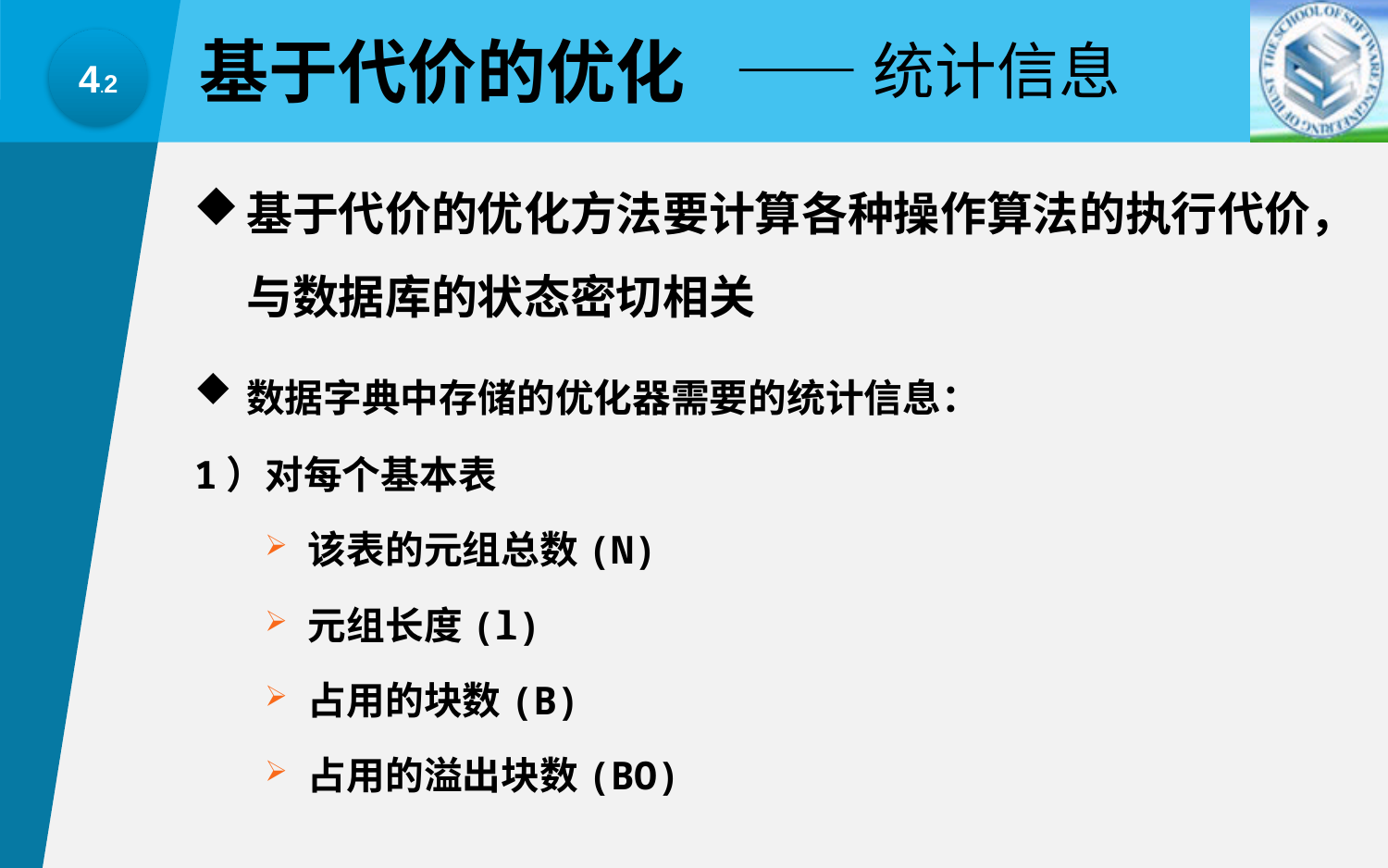

基于代价的优化
——统计信息
4.2
基于代价的优化方法要计算各种操作算法的执行代价，与数据库的状态密切相关
数据字典中存储的优化器需要的统计信息：
1）对每个基本表
 该表的元组总数(N)
 元组长度(l)
 占用的块数(B)
 占用的溢出块数(BO)